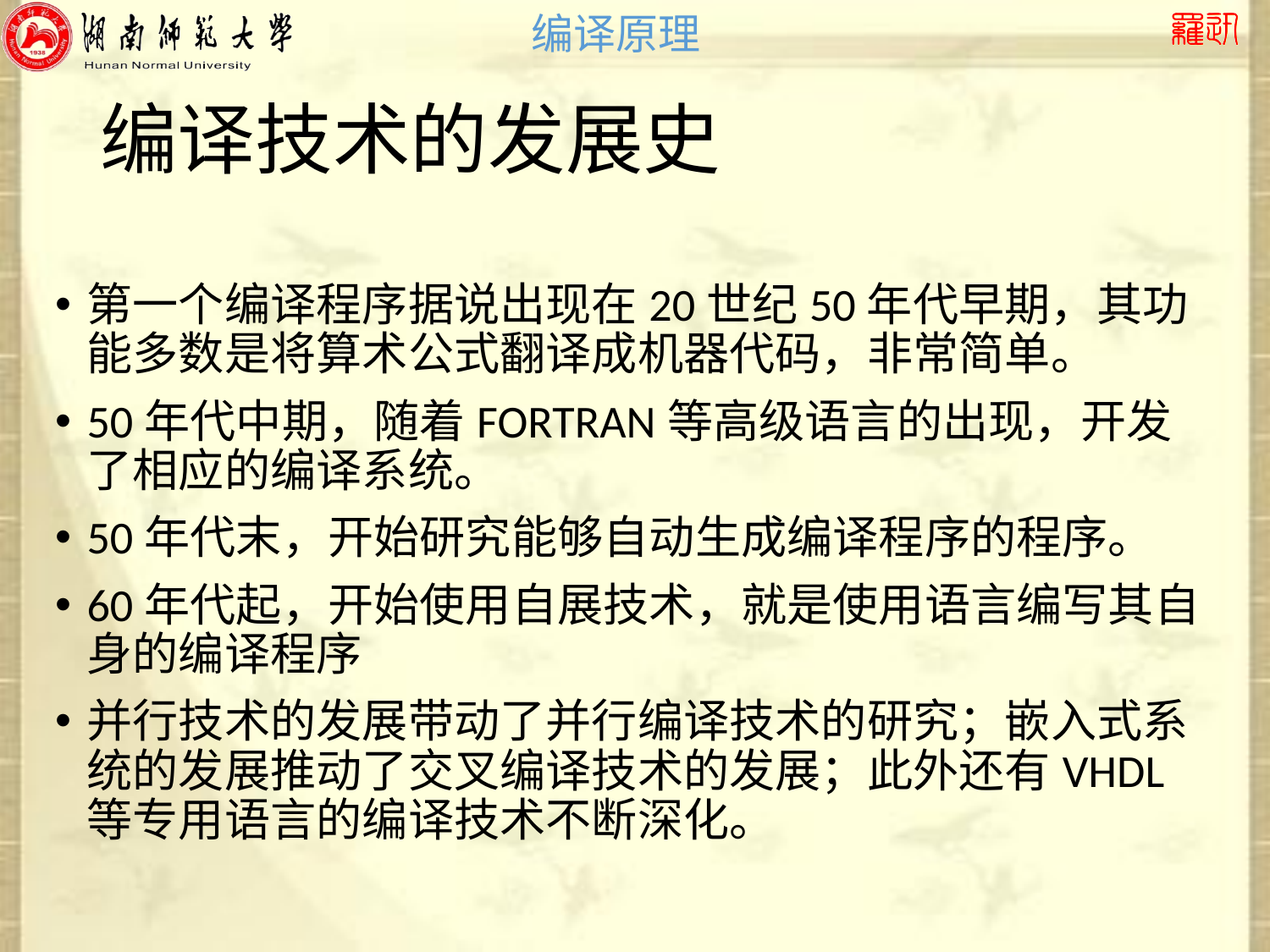

# 编译技术的发展史
第一个编译程序据说出现在20世纪50年代早期，其功能多数是将算术公式翻译成机器代码，非常简单。
50年代中期，随着FORTRAN等高级语言的出现，开发了相应的编译系统。
50年代末，开始研究能够自动生成编译程序的程序。
60年代起，开始使用自展技术，就是使用语言编写其自身的编译程序
并行技术的发展带动了并行编译技术的研究；嵌入式系统的发展推动了交叉编译技术的发展；此外还有VHDL等专用语言的编译技术不断深化。